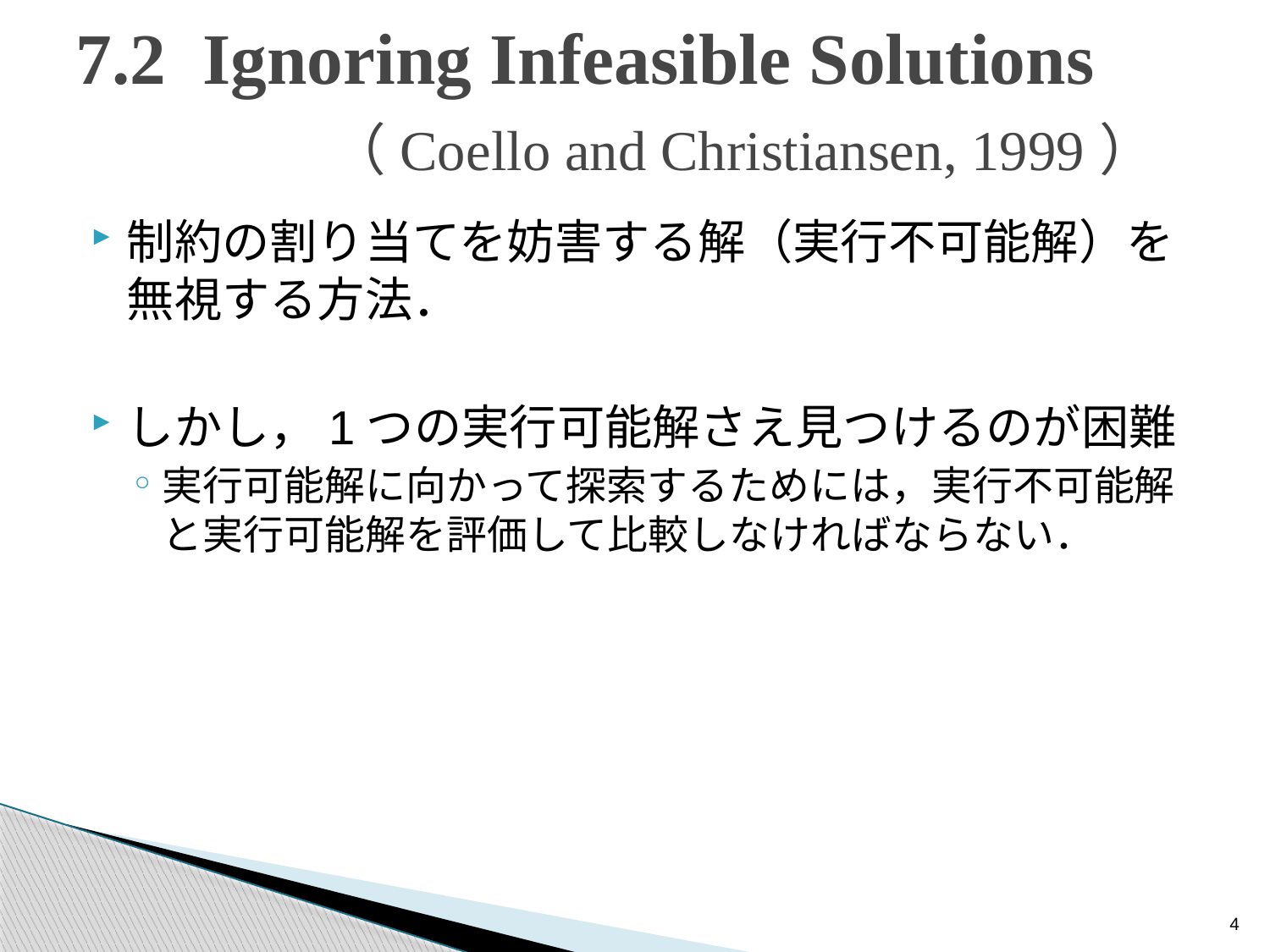

# 7.2  Ignoring Infeasible Solutions		（Coello and Christiansen, 1999）
制約の割り当てを妨害する解（実行不可能解）を無視する方法．

しかし，1つの実行可能解さえ見つけるのが困難
実行可能解に向かって探索するためには，実行不可能解と実行可能解を評価して比較しなければならない．
4